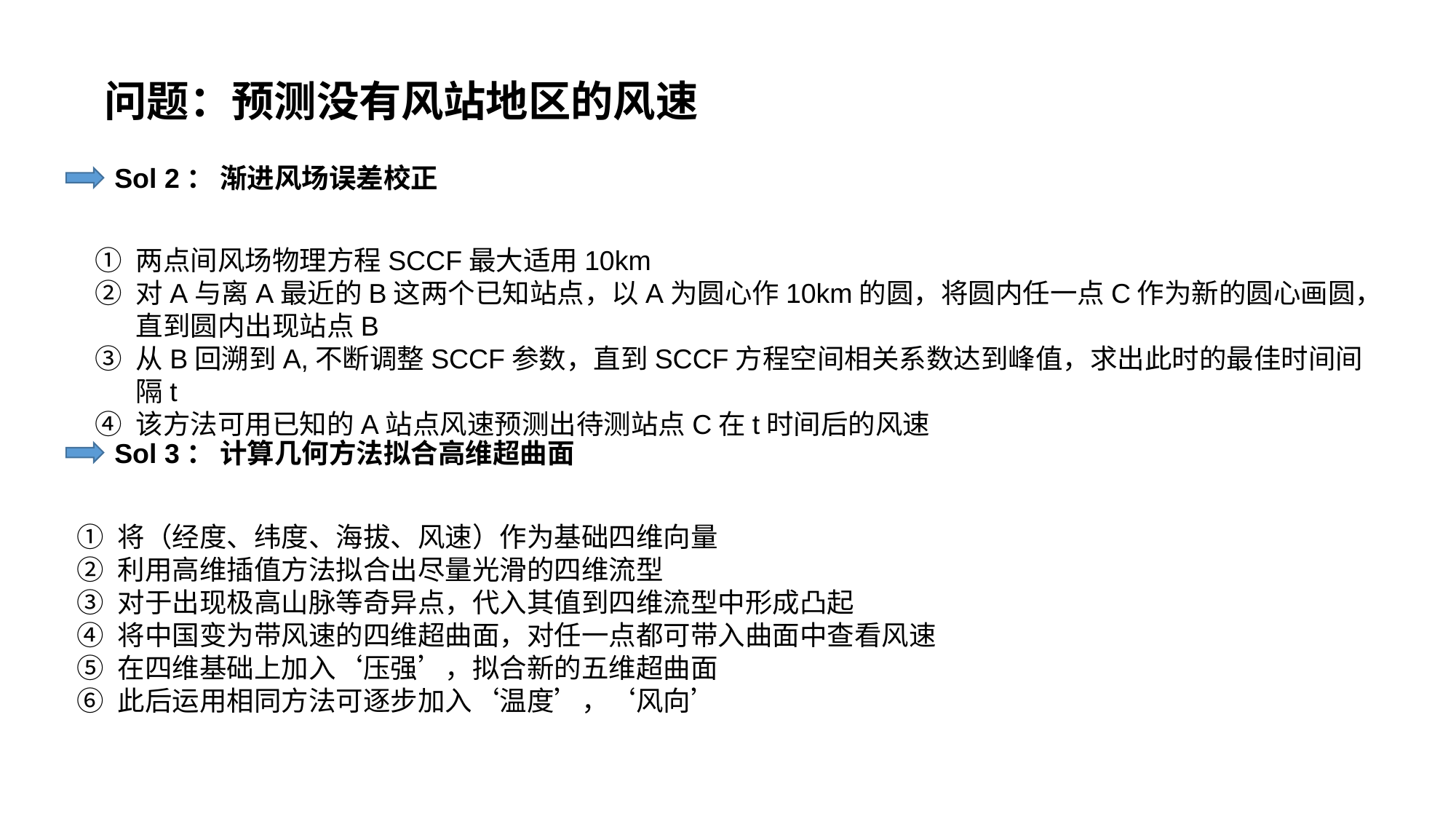

# 问题：预测没有风站地区的风速
Sol 2： 渐进风场误差校正

两点间风场物理方程SCCF最大适用10km
对A与离A最近的B这两个已知站点，以A为圆心作10km的圆，将圆内任一点C作为新的圆心画圆，直到圆内出现站点B
从B回溯到A,不断调整SCCF参数，直到SCCF方程空间相关系数达到峰值，求出此时的最佳时间间隔t
该方法可用已知的A站点风速预测出待测站点C在t时间后的风速
Sol 3： 计算几何方法拟合高维超曲面

将（经度、纬度、海拔、风速）作为基础四维向量
利用高维插值方法拟合出尽量光滑的四维流型
对于出现极高山脉等奇异点，代入其值到四维流型中形成凸起
将中国变为带风速的四维超曲面，对任一点都可带入曲面中查看风速
在四维基础上加入‘压强’，拟合新的五维超曲面
此后运用相同方法可逐步加入‘温度’，‘风向’